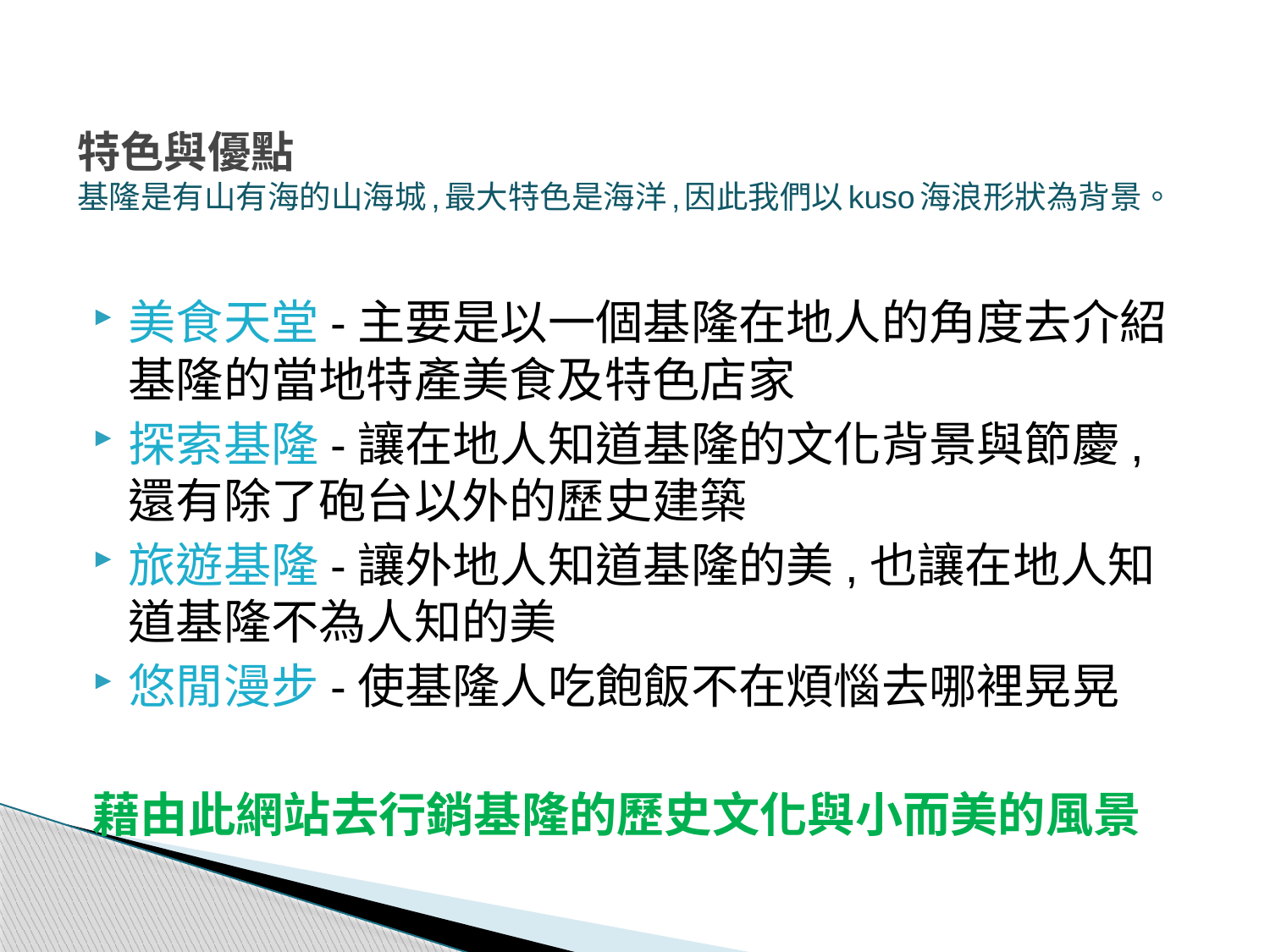

# 特色與優點 基隆是有山有海的山海城,最大特色是海洋,因此我們以kuso海浪形狀為背景。
美食天堂-主要是以一個基隆在地人的角度去介紹基隆的當地特產美食及特色店家
探索基隆-讓在地人知道基隆的文化背景與節慶,還有除了砲台以外的歷史建築
旅遊基隆-讓外地人知道基隆的美,也讓在地人知道基隆不為人知的美
悠閒漫步-使基隆人吃飽飯不在煩惱去哪裡晃晃

藉由此網站去行銷基隆的歷史文化與小而美的風景